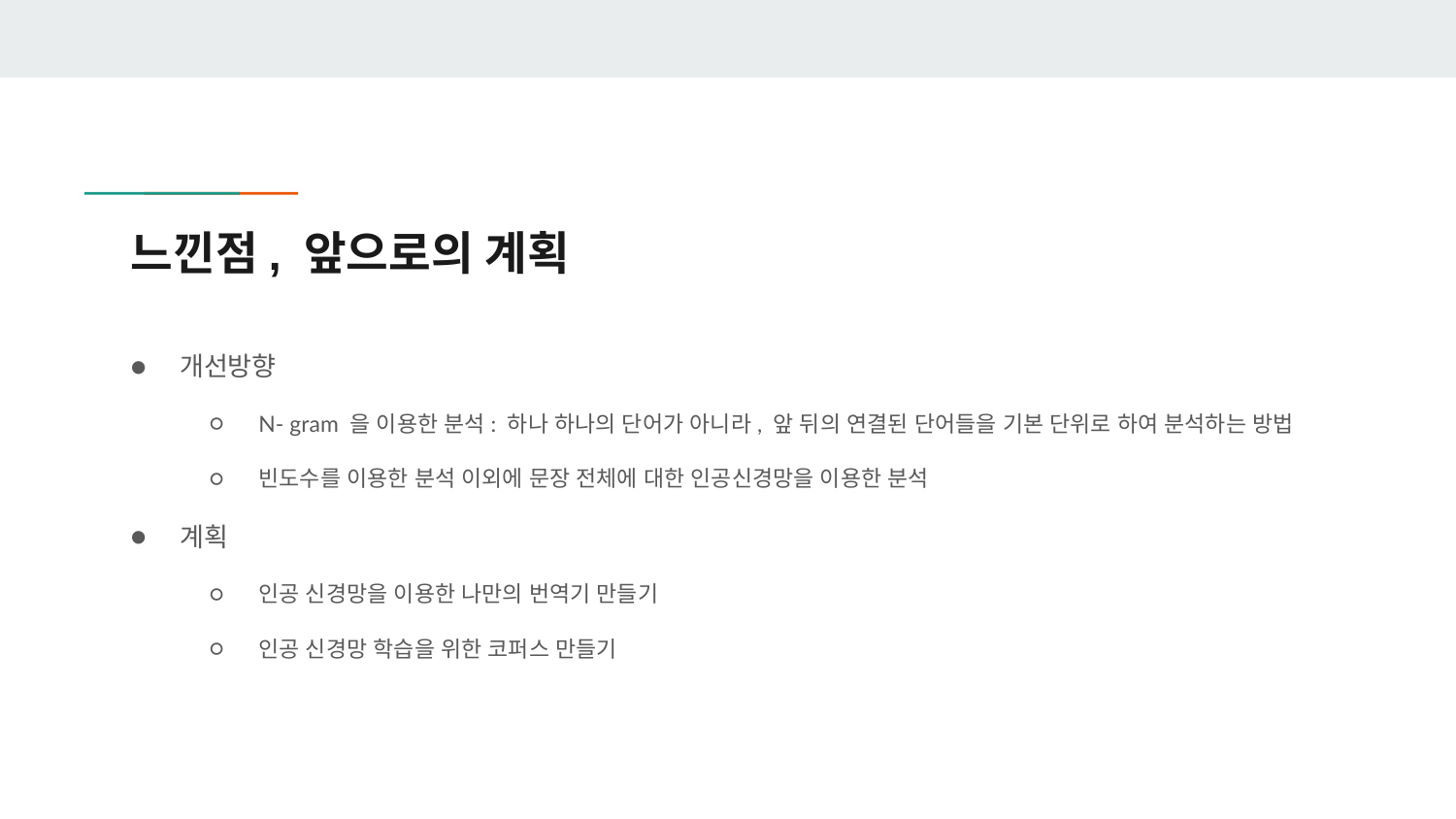

# 느낀점, 앞으로의 계획
개선방향
N- gram 을 이용한 분석: 하나 하나의 단어가 아니라, 앞 뒤의 연결된 단어들을 기본 단위로 하여 분석하는 방법
빈도수를 이용한 분석 이외에 문장 전체에 대한 인공신경망을 이용한 분석
계획
인공 신경망을 이용한 나만의 번역기 만들기
인공 신경망 학습을 위한 코퍼스 만들기